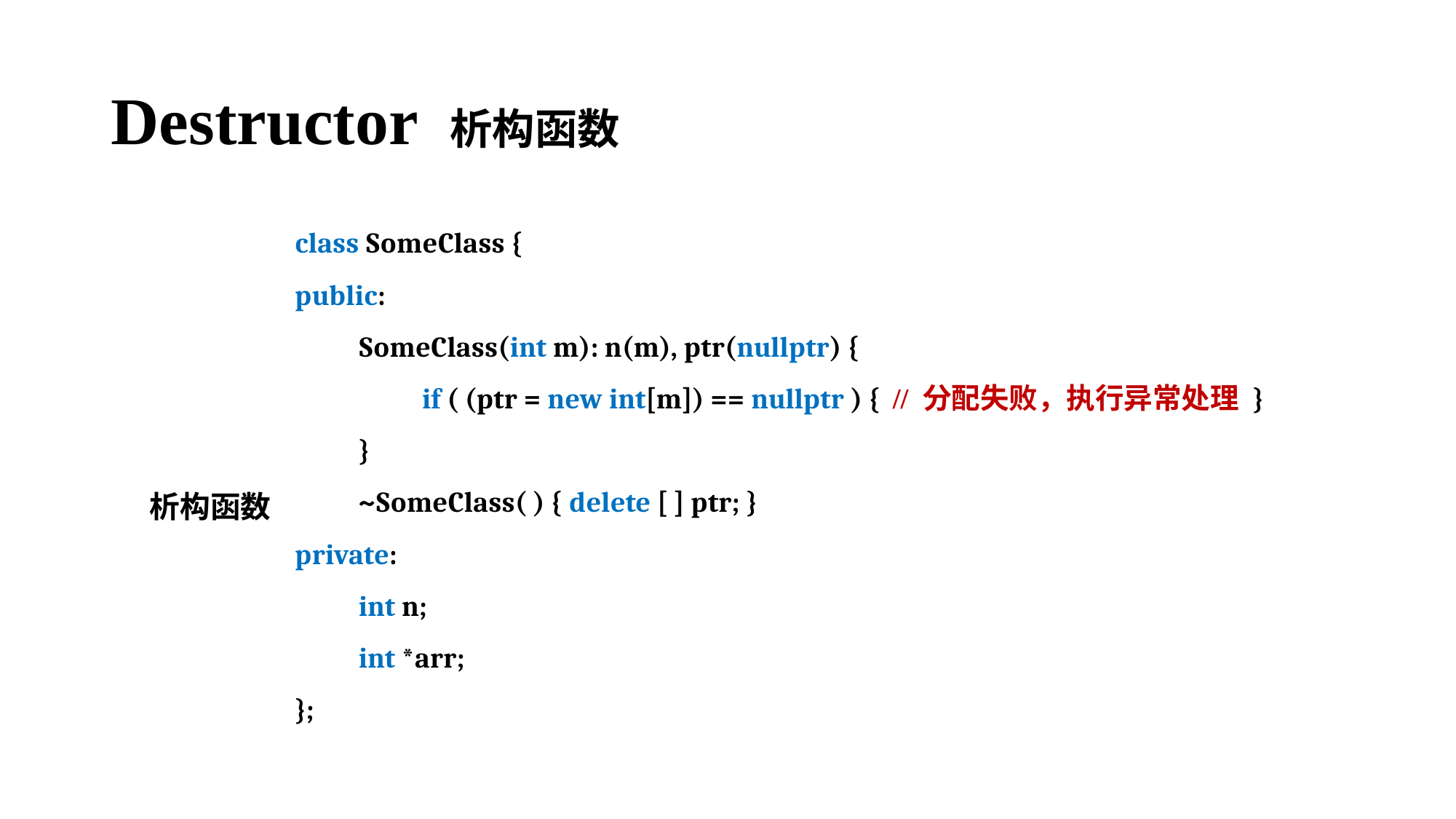

# Destructor 析构函数
class SomeClass {
public:
          SomeClass(int m): n(m), ptr(nullptr) {
                    if ( (ptr = new int[m]) == nullptr ) {  // 分配失败，执行异常处理 }
          }
          ~SomeClass( ) { delete [ ] ptr; }
private:
          int n;
          int *arr;
};
析构函数